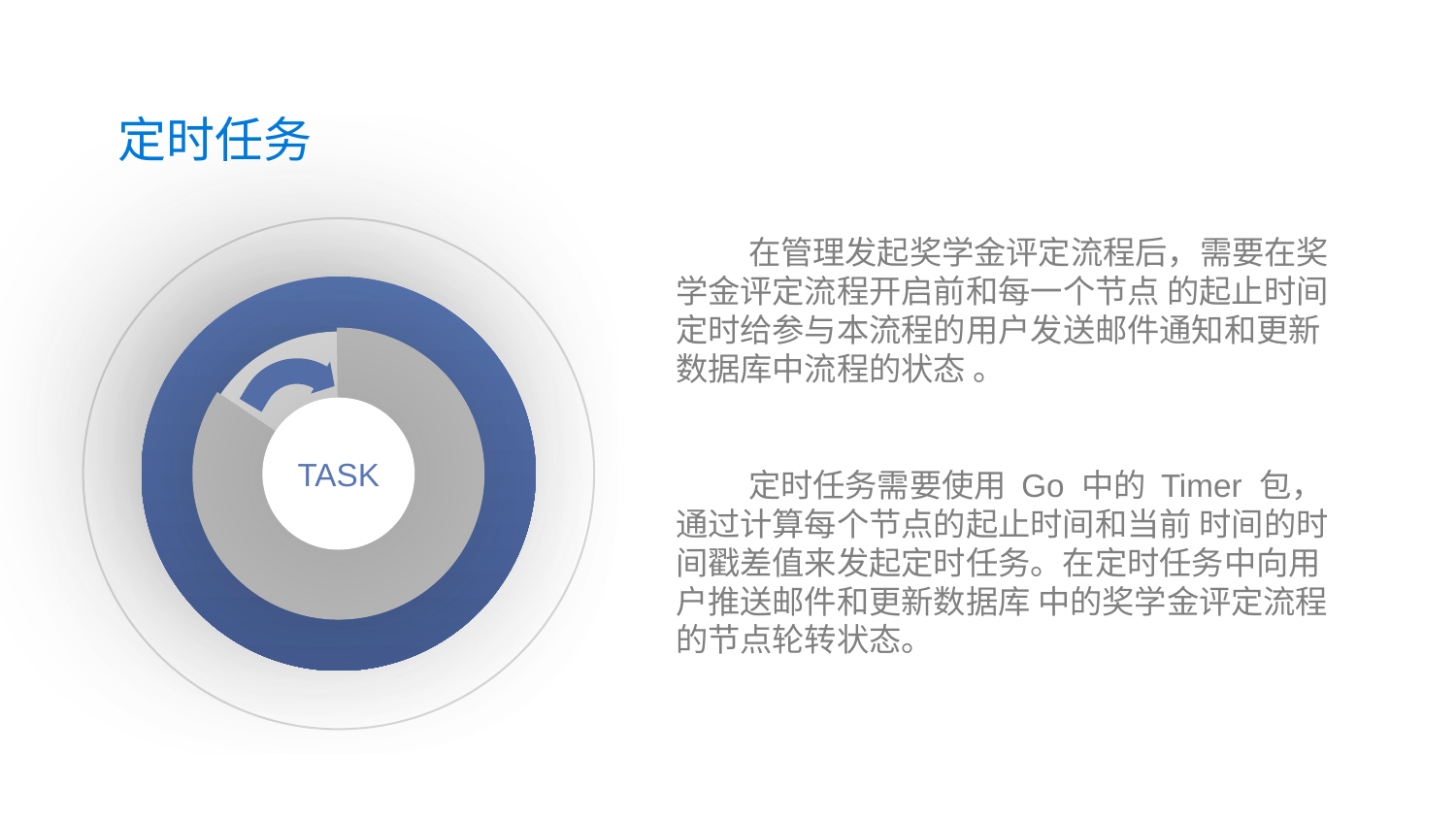

定时任务

在管理发起奖学金评定流程后，需要在奖学金评定流程开启前和每一个节点 的起止时间定时给参与本流程的用户发送邮件通知和更新数据库中流程的状态 。

定时任务需要使用 Go 中的 Timer 包，通过计算每个节点的起止时间和当前 时间的时间戳差值来发起定时任务。在定时任务中向用户推送邮件和更新数据库 中的奖学金评定流程的节点轮转状态。

TASK